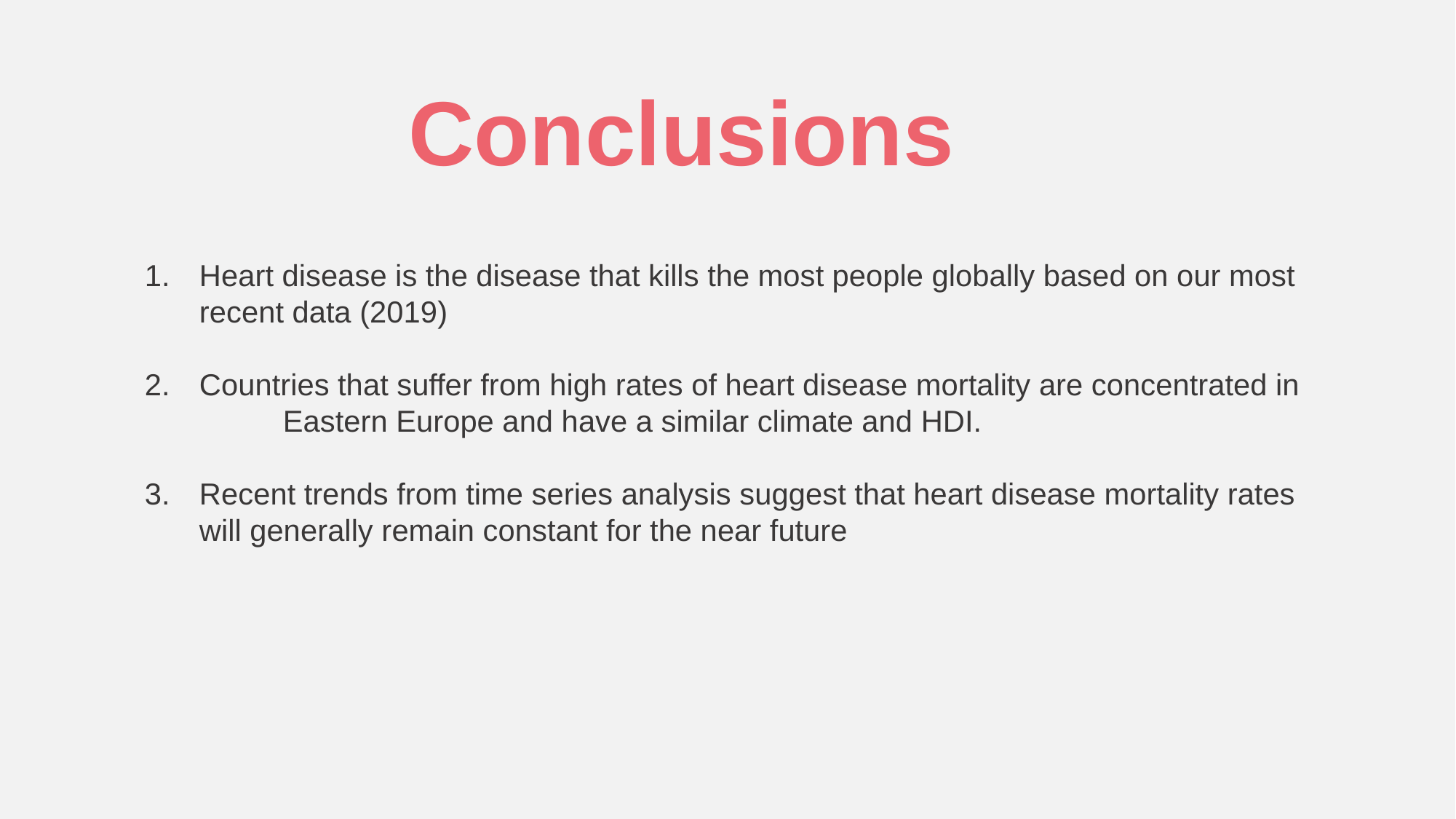

Conclusions

Heart disease is the disease that kills the most people globally based on our most recent data (2019)

Countries that suffer from high rates of heart disease mortality are concentrated in            Eastern Europe and have a similar climate and HDI.

Recent trends from time series analysis suggest that heart disease mortality rates  will generally remain constant for the near future

출처 : XXX YYY ZZZ (2014)